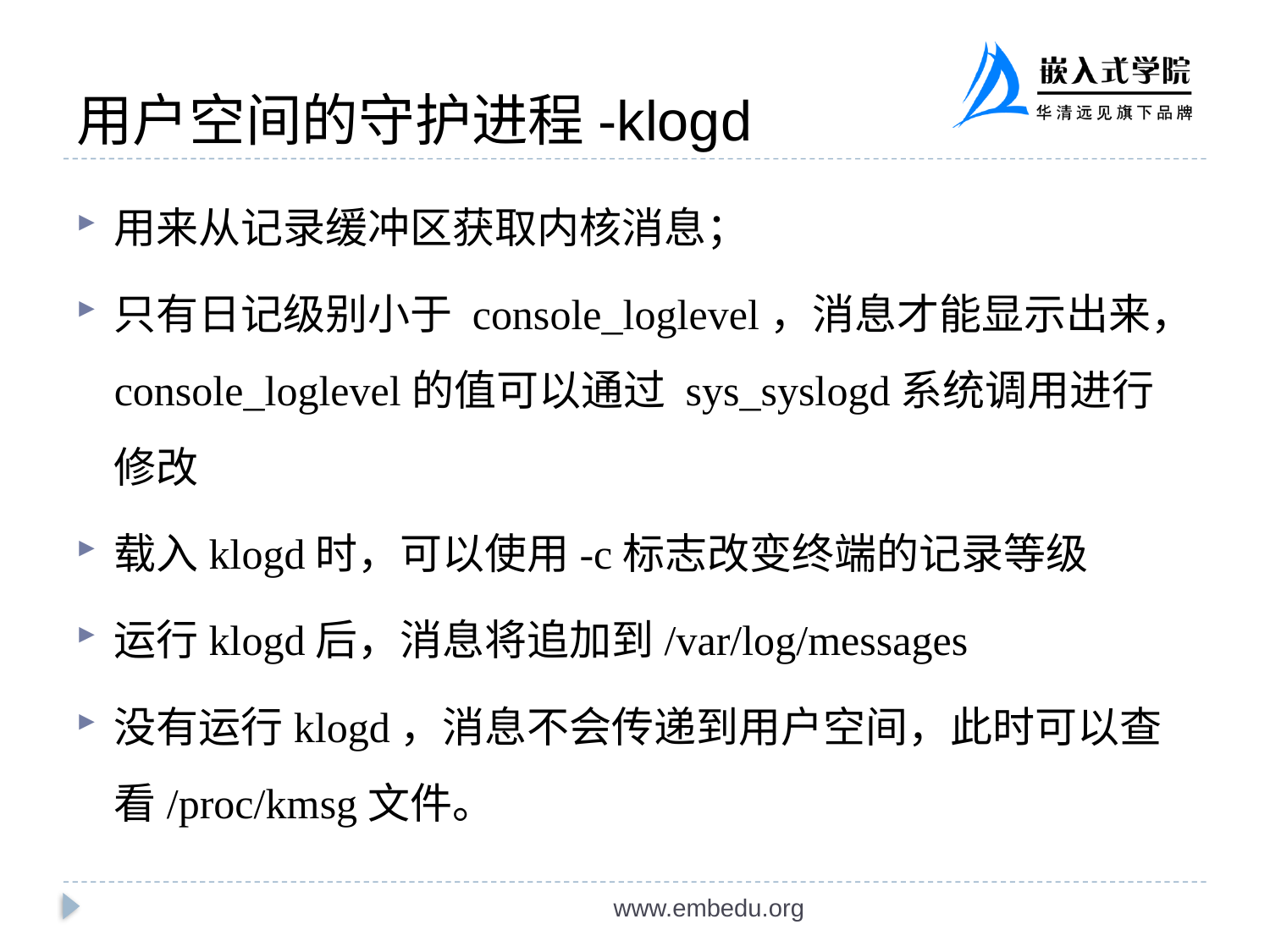

# 用户空间的守护进程-klogd
用来从记录缓冲区获取内核消息；
只有日记级别小于 console_loglevel，消息才能显示出来，console_loglevel的值可以通过 sys_syslogd系统调用进行修改
载入klogd时，可以使用-c标志改变终端的记录等级
运行klogd后，消息将追加到/var/log/messages
没有运行klogd，消息不会传递到用户空间，此时可以查看/proc/kmsg文件。
www.embedu.org